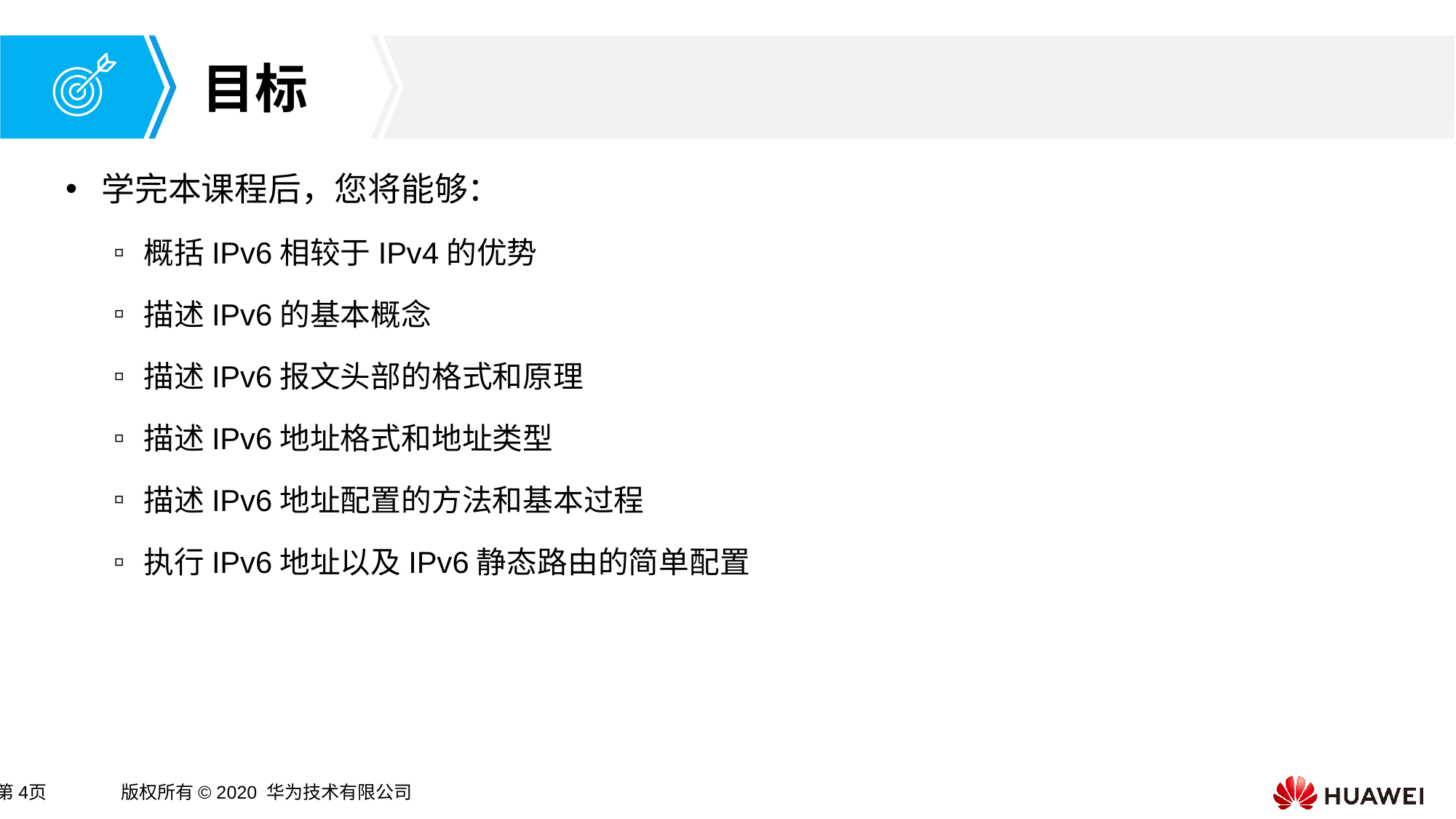

学完本课程后，您将能够：
概括IPv6相较于IPv4的优势
描述IPv6的基本概念
描述IPv6报文头部的格式和原理
描述IPv6地址格式和地址类型
描述IPv6地址配置的方法和基本过程
执行IPv6地址以及IPv6静态路由的简单配置